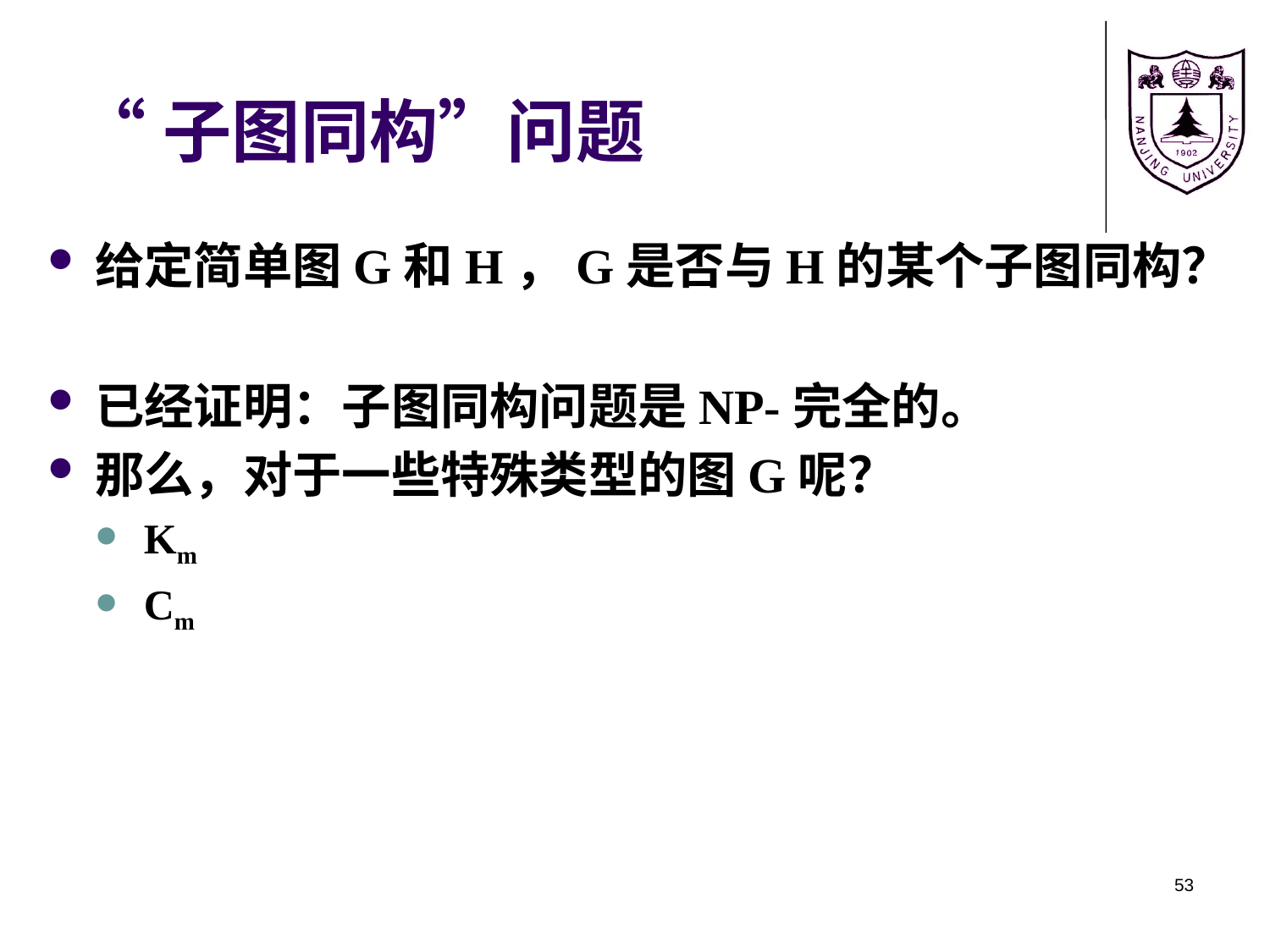

# “子图同构”问题
给定简单图G和H，G是否与H的某个子图同构？
已经证明：子图同构问题是NP-完全的。
那么，对于一些特殊类型的图G呢？
Km
Cm
53